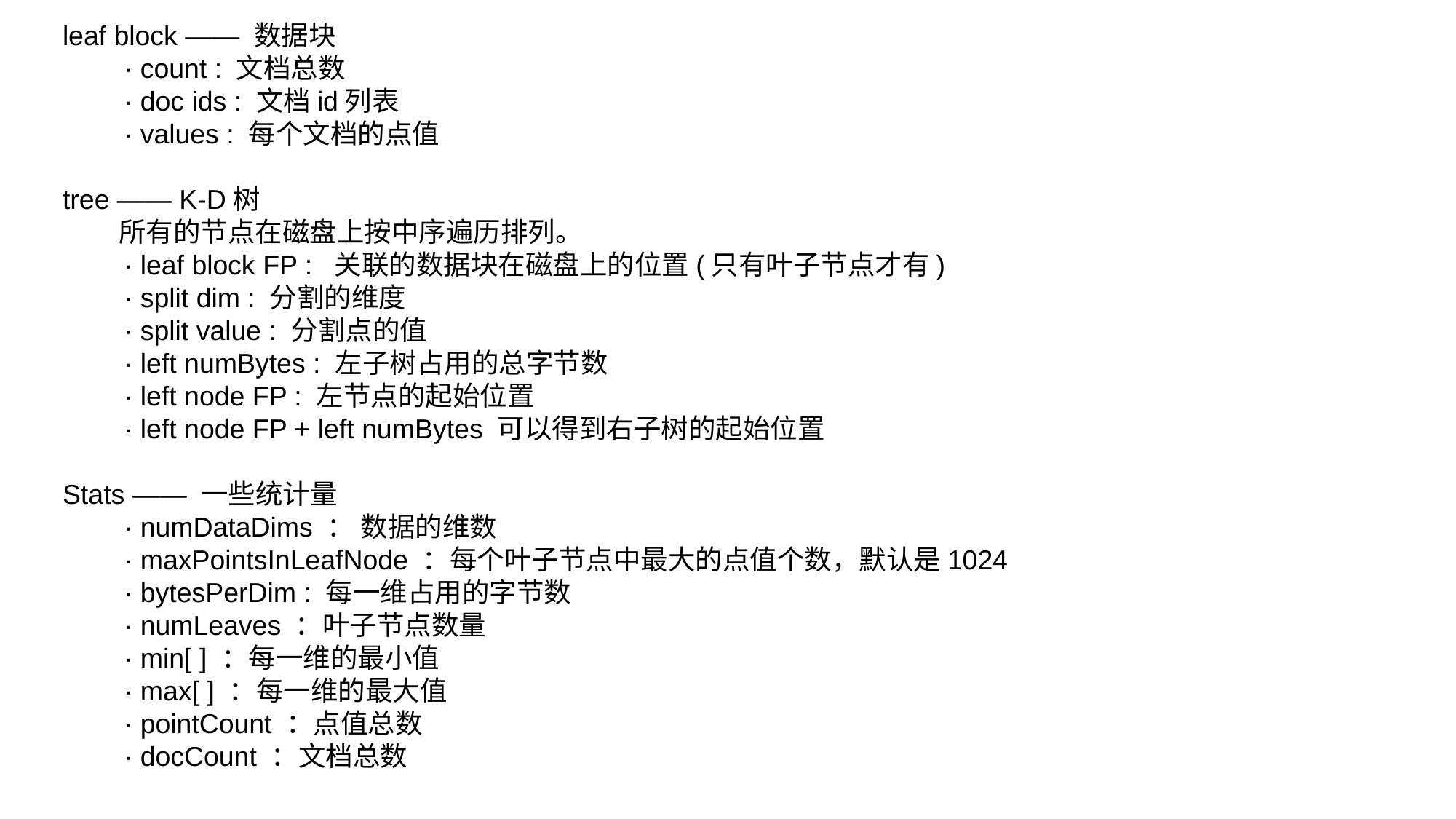

leaf block —— 数据块
        · count : 文档总数
        · doc ids : 文档id列表
        · values : 每个文档的点值

tree —— K-D树
        所有的节点在磁盘上按中序遍历排列。
        · leaf block FP :  关联的数据块在磁盘上的位置(只有叶子节点才有)
        · split dim : 分割的维度
        · split value : 分割点的值
        · left numBytes : 左子树占用的总字节数
        · left node FP : 左节点的起始位置
        · left node FP + left numBytes 可以得到右子树的起始位置

Stats —— 一些统计量
        · numDataDims ： 数据的维数
        · maxPointsInLeafNode ：每个叶子节点中最大的点值个数，默认是1024
        · bytesPerDim : 每一维占用的字节数
        · numLeaves ：叶子节点数量
        · min[ ] ：每一维的最小值
        · max[ ] ：每一维的最大值
        · pointCount ：点值总数
        · docCount ：文档总数